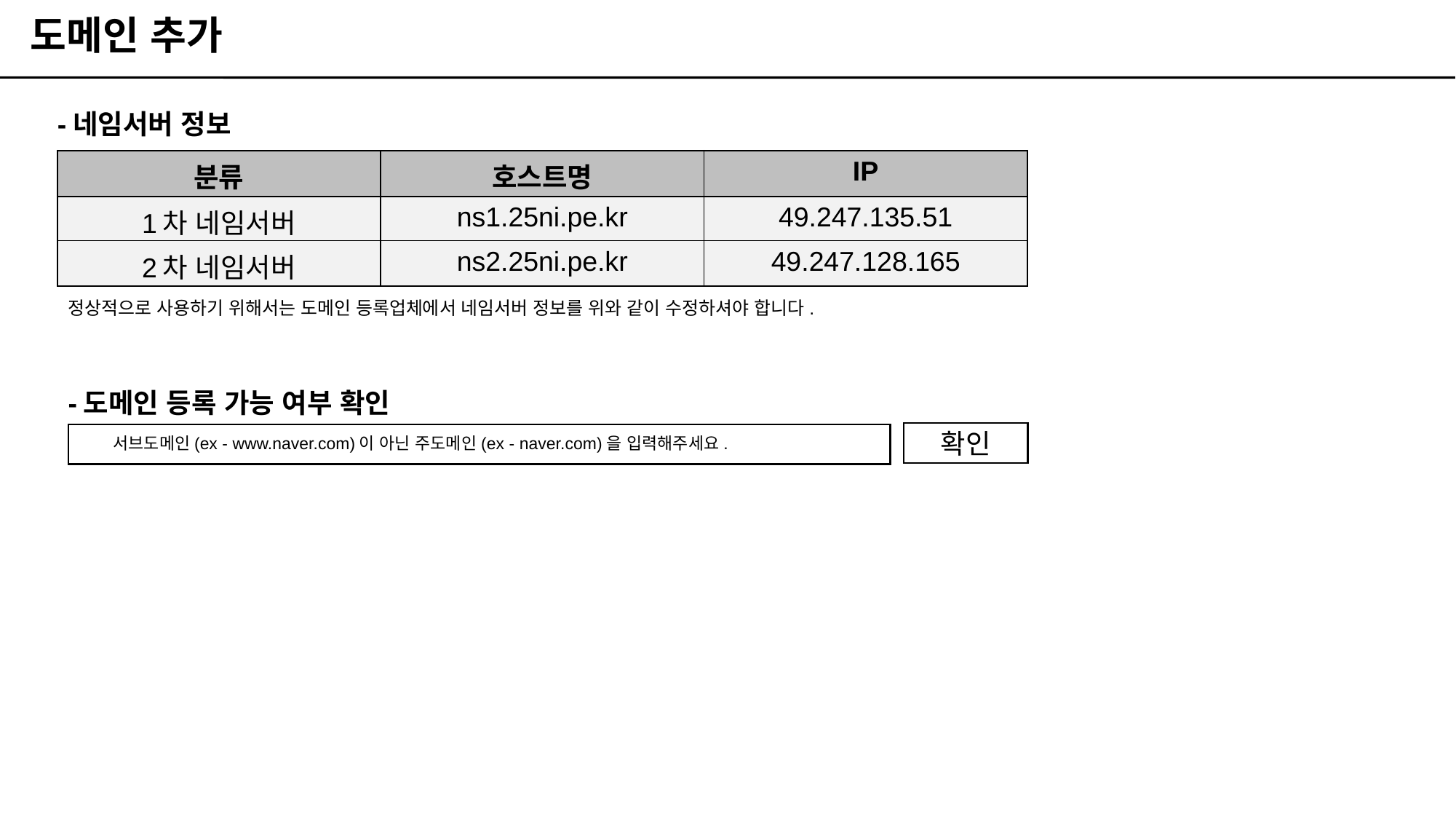

도메인 추가
-네임서버 정보
| 분류 | 호스트명 | IP |
| --- | --- | --- |
| 1차 네임서버 | ns1.25ni.pe.kr | 49.247.135.51 |
| 2차 네임서버 | ns2.25ni.pe.kr | 49.247.128.165 |
정상적으로 사용하기 위해서는 도메인 등록업체에서 네임서버 정보를 위와 같이 수정하셔야 합니다.
-도메인 등록 가능 여부 확인
확인

서브도메인(ex - www.naver.com)이 아닌 주도메인(ex - naver.com)을 입력해주세요.